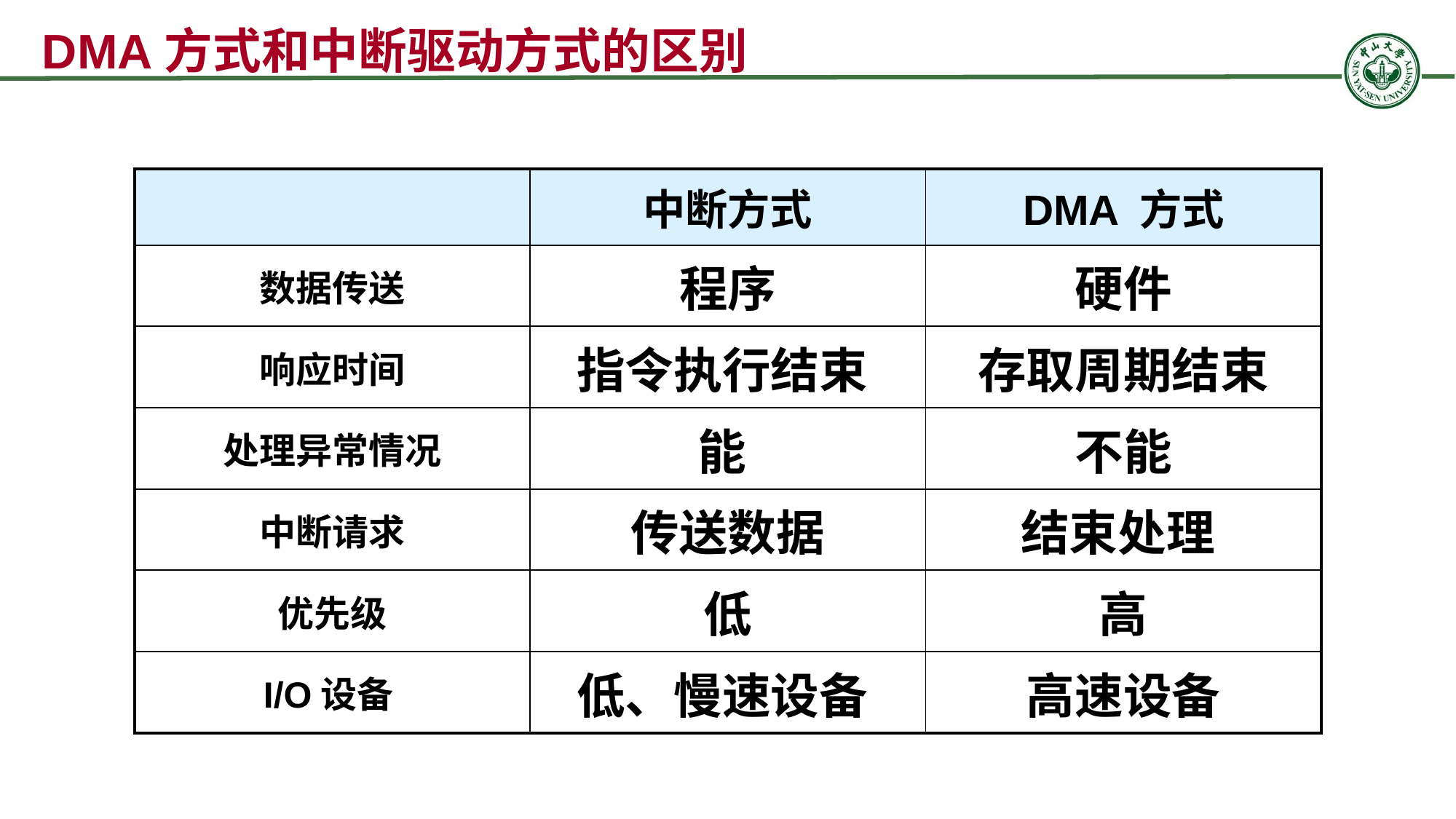

DMA方式和中断驱动方式的区别
|  | 中断方式 | DMA 方式 |
| --- | --- | --- |
| 数据传送 | 程序 | 硬件 |
| 响应时间 | 指令执行结束 | 存取周期结束 |
| 处理异常情况 | 能 | 不能 |
| 中断请求 | 传送数据 | 结束处理 |
| 优先级 | 低 | 高 |
| I/O设备 | 低、慢速设备 | 高速设备 |